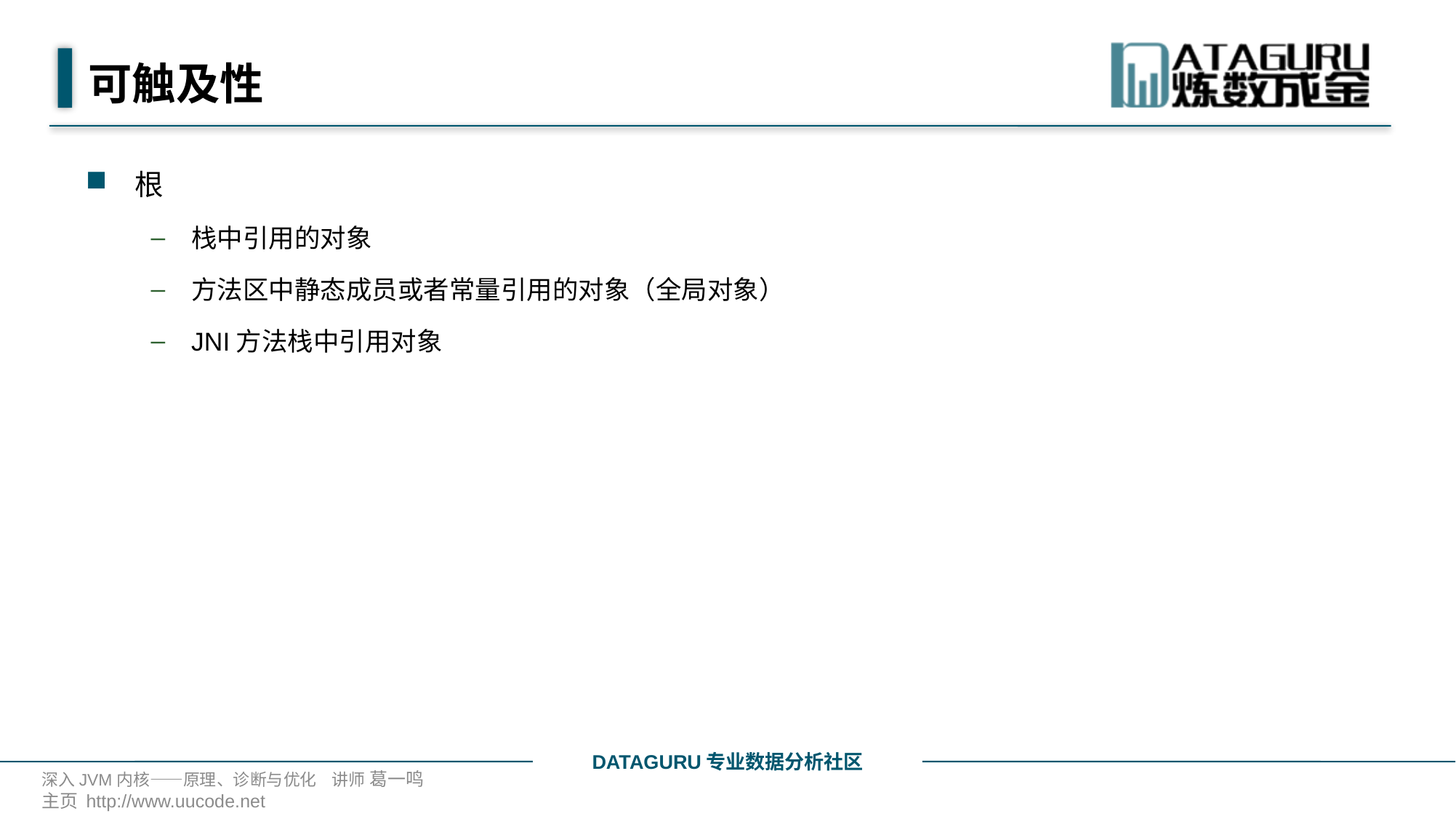

# 可触及性
根
栈中引用的对象
方法区中静态成员或者常量引用的对象（全局对象）
JNI方法栈中引用对象